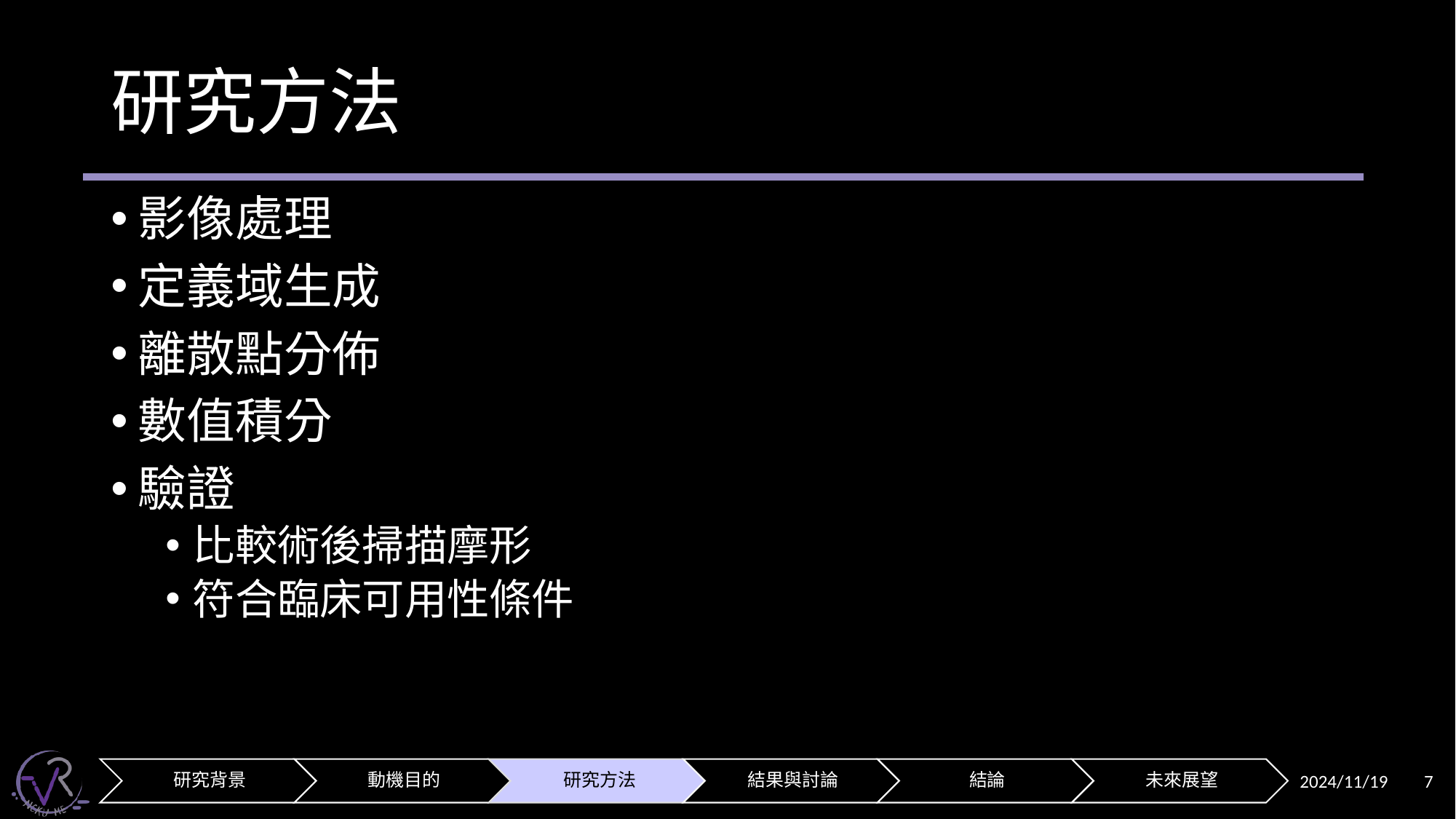

# 研究方法
影像處理
定義域生成
離散點分佈
數值積分
驗證
比較術後掃描摩形
符合臨床可用性條件
2024/11/19
7